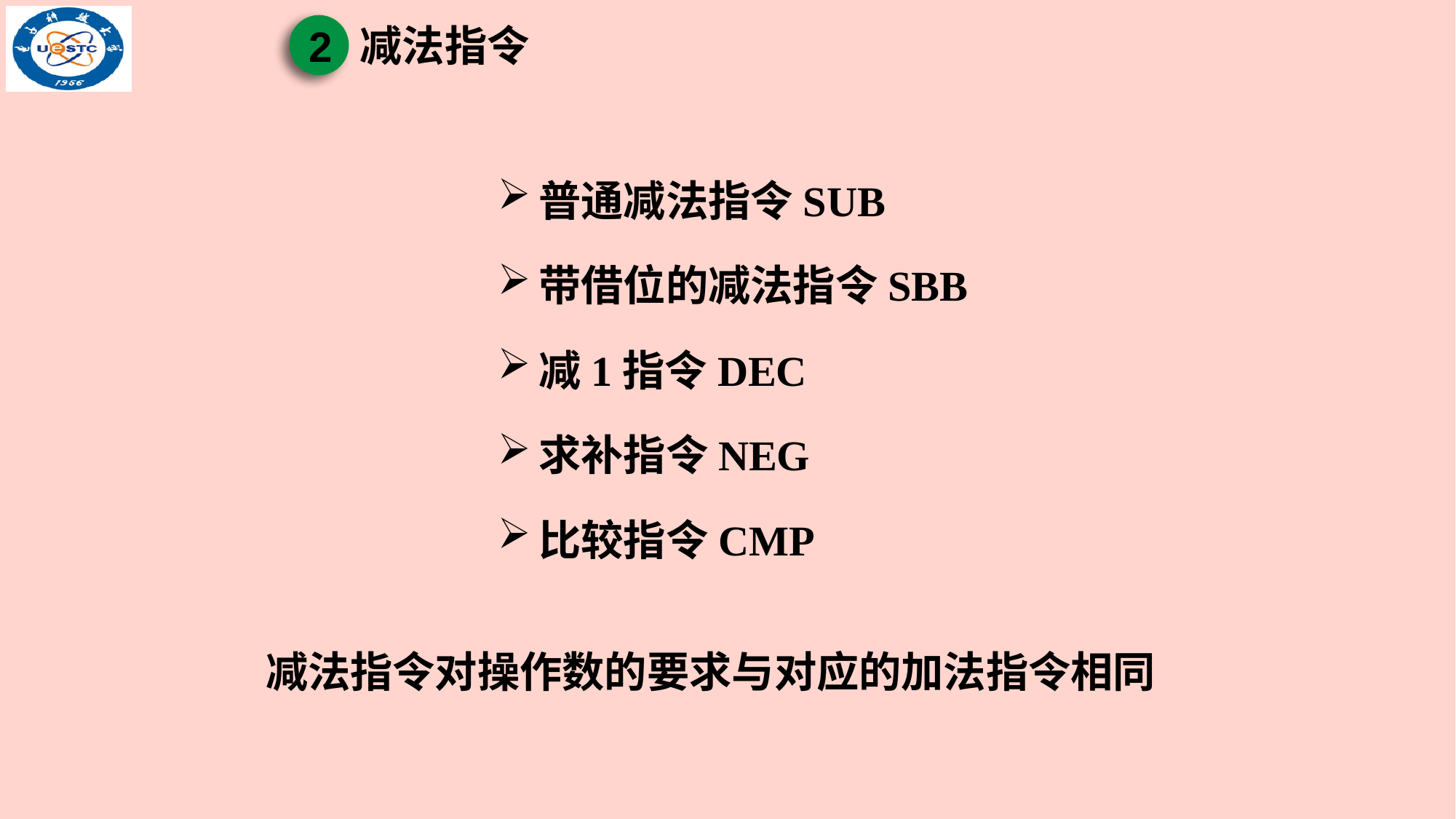

减法指令
2
普通减法指令SUB
带借位的减法指令SBB
减1指令DEC
求补指令NEG
比较指令CMP

减法指令对操作数的要求与对应的加法指令相同